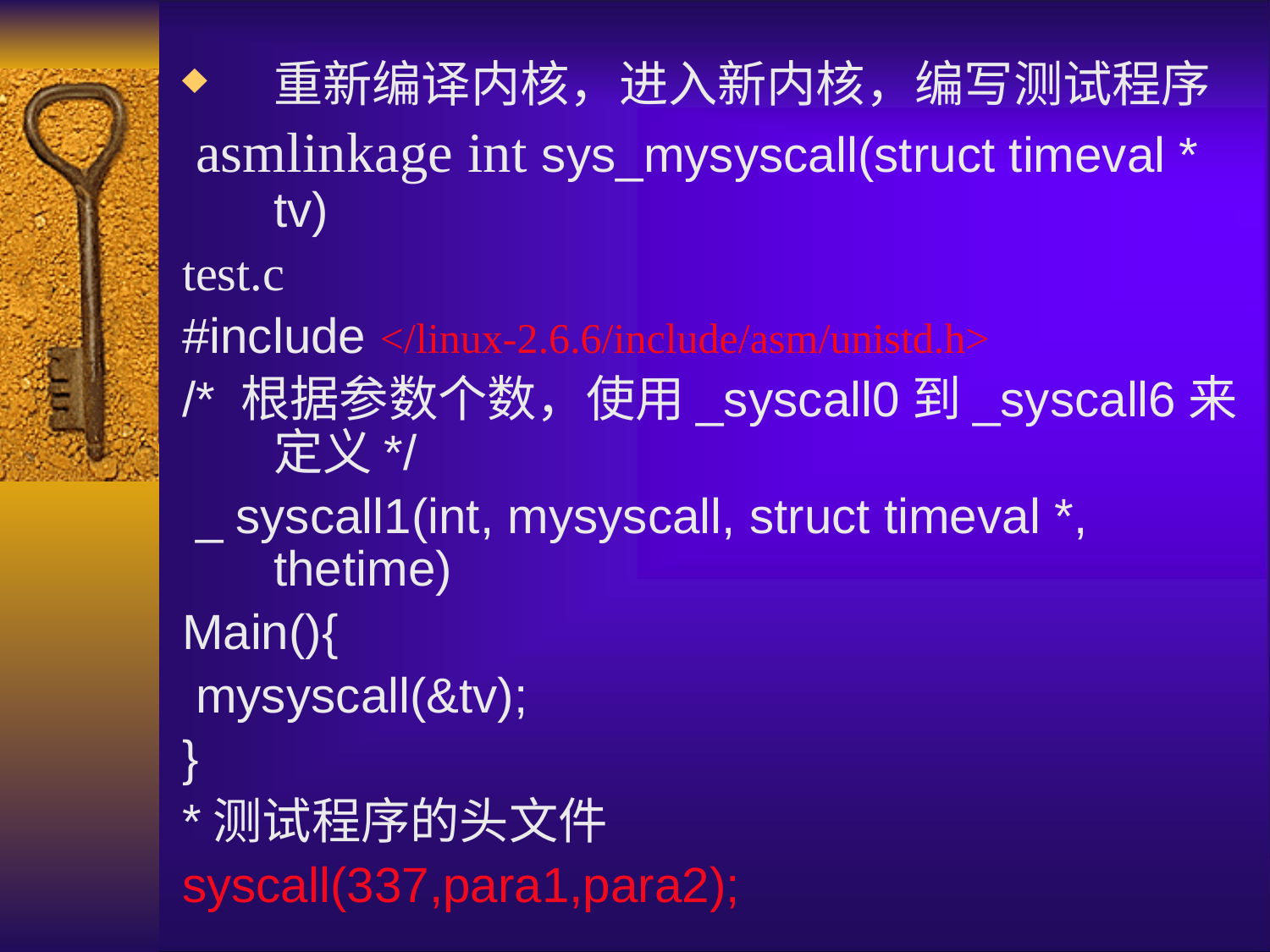

重新编译内核，进入新内核，编写测试程序
 asmlinkage int sys_mysyscall(struct timeval * tv)
test.c
#include </linux-2.6.6/include/asm/unistd.h>
/* 根据参数个数，使用_syscall0到_syscall6来定义*/
 _ syscall1(int, mysyscall, struct timeval *, thetime)
Main(){
 mysyscall(&tv);
}
*测试程序的头文件
syscall(337,para1,para2);